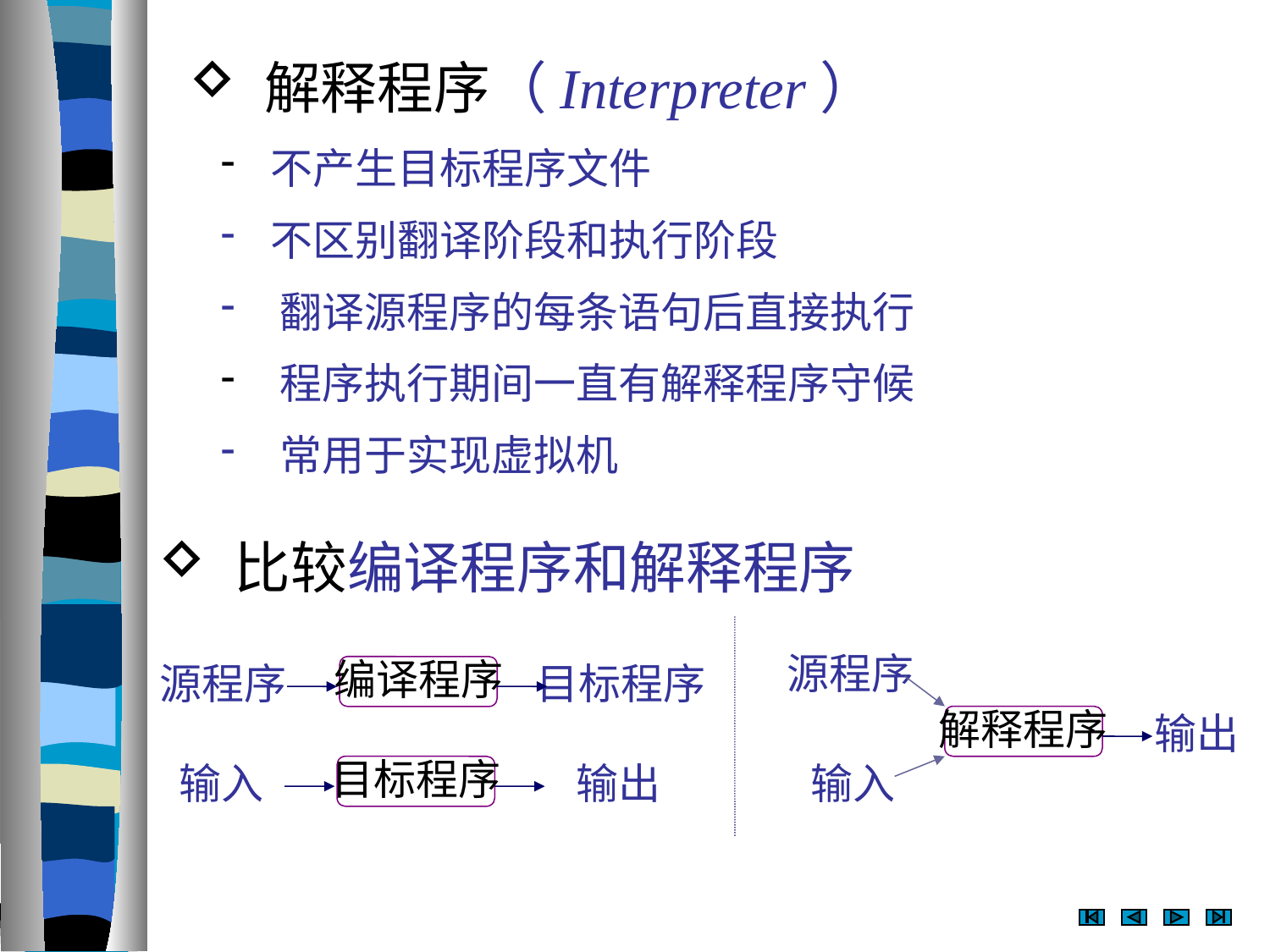

解释程序（Interpreter）
 不产生目标程序文件
 不区别翻译阶段和执行阶段
  翻译源程序的每条语句后直接执行
  程序执行期间一直有解释程序守候
  常用于实现虚拟机
 比较编译程序和解释程序

源程序

解释程序
输出

输入

源程序
编译程序
目标程序

输入
目标程序
输出